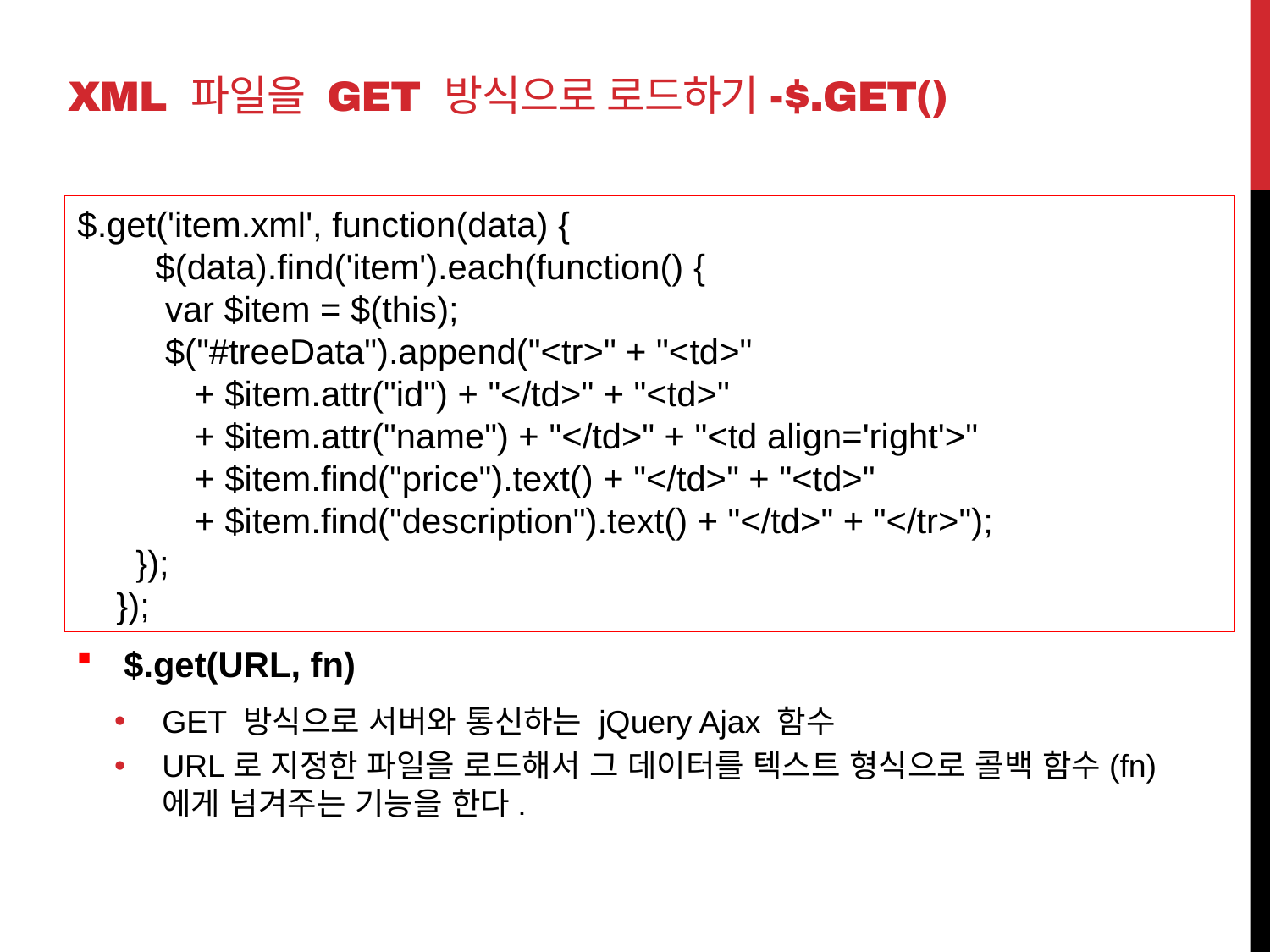

# XML 파일을 GET 방식으로 로드하기-$.get()
$.get('item.xml', function(data) {
        $(data).find('item').each(function() {
         var $item = $(this);
         $("#treeData").append("<tr>" + "<td>"
            + $item.attr("id") + "</td>" + "<td>"
            + $item.attr("name") + "</td>" + "<td align='right'>"
            + $item.find("price").text() + "</td>" + "<td>"
            + $item.find("description").text() + "</td>" + "</tr>");
      });
    });
$.get(URL, fn)
GET 방식으로 서버와 통신하는 jQuery Ajax 함수
URL로 지정한 파일을 로드해서 그 데이터를 텍스트 형식으로 콜백 함수(fn)에게 넘겨주는 기능을 한다.